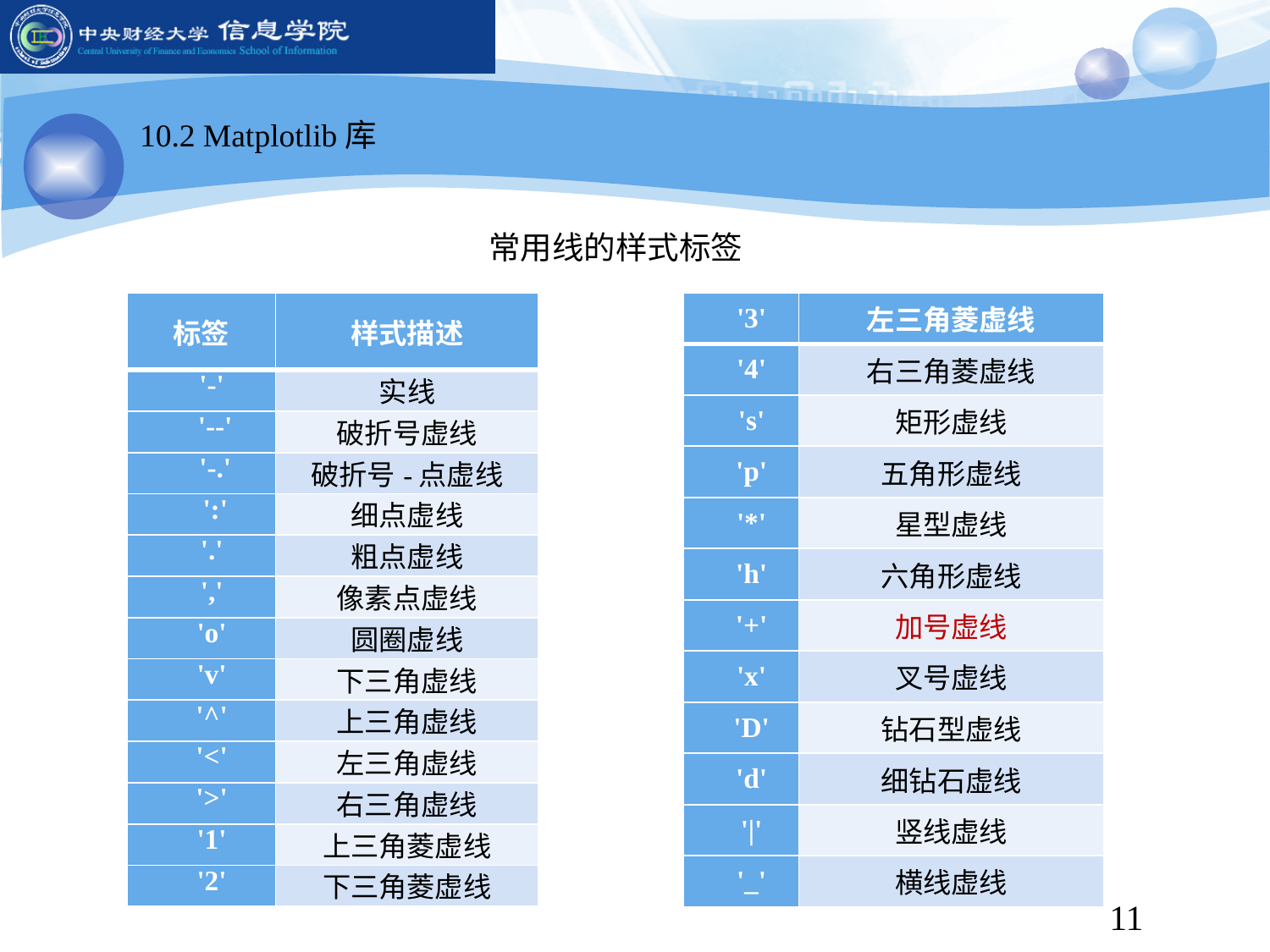

10.2 Matplotlib库
常用线的样式标签
| 标签 | 样式描述 |
| --- | --- |
| '-' | 实线 |
| '--' | 破折号虚线 |
| '-.' | 破折号-点虚线 |
| ':' | 细点虚线 |
| '.' | 粗点虚线 |
| ',' | 像素点虚线 |
| 'o' | 圆圈虚线 |
| 'v' | 下三角虚线 |
| '^' | 上三角虚线 |
| '<' | 左三角虚线 |
| '>' | 右三角虚线 |
| '1' | 上三角菱虚线 |
| '2' | 下三角菱虚线 |
| '3' | 左三角菱虚线 |
| --- | --- |
| '4' | 右三角菱虚线 |
| 's' | 矩形虚线 |
| 'p' | 五角形虚线 |
| '\*' | 星型虚线 |
| 'h' | 六角形虚线 |
| '+' | 加号虚线 |
| 'x' | 叉号虚线 |
| 'D' | 钻石型虚线 |
| 'd' | 细钻石虚线 |
| '|' | 竖线虚线 |
| '\_' | 横线虚线 |